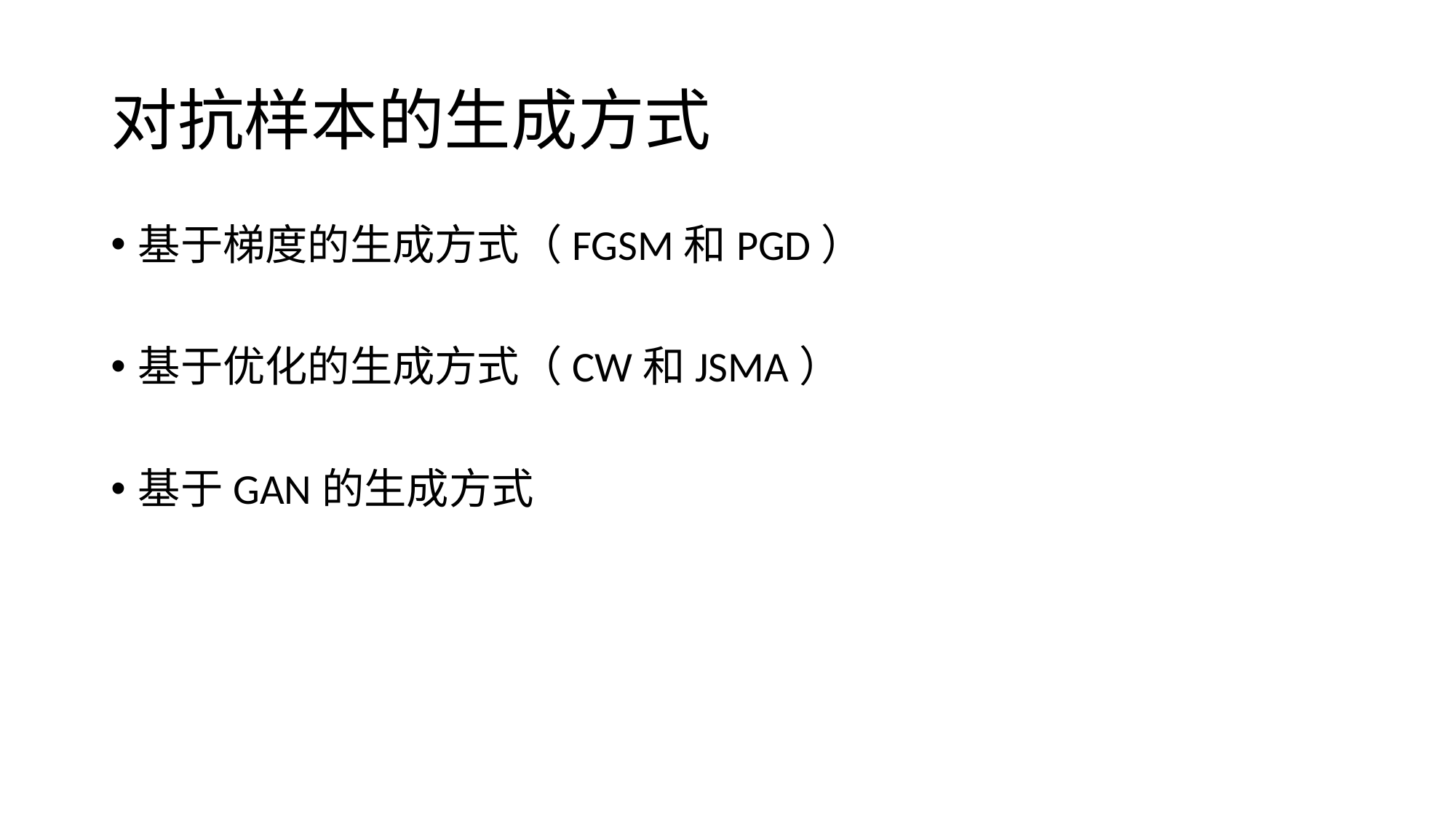

# 对抗样本的生成方式
基于梯度的生成方式（FGSM和PGD）

基于优化的生成方式（CW和JSMA）

基于GAN的生成方式